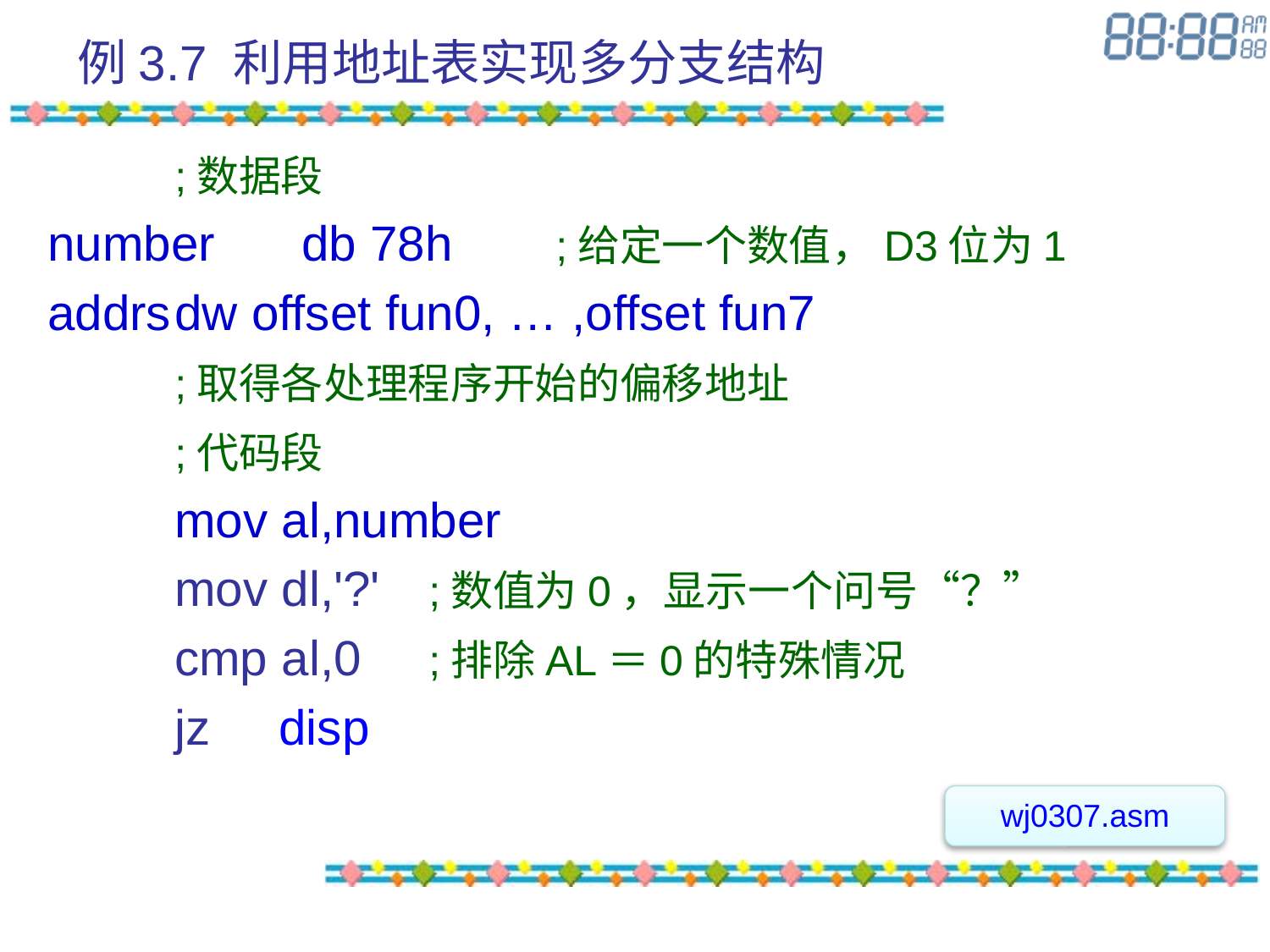

# 例3.7 利用地址表实现多分支结构
	;数据段
number	db 78h	;给定一个数值，D3位为1
addrs	dw offset fun0, … ,offset fun7
	;取得各处理程序开始的偏移地址
	;代码段
	mov al,number
	mov dl,'?'	;数值为0，显示一个问号“？”
	cmp al,0	;排除AL＝0的特殊情况
	jz     disp
wj0307.asm